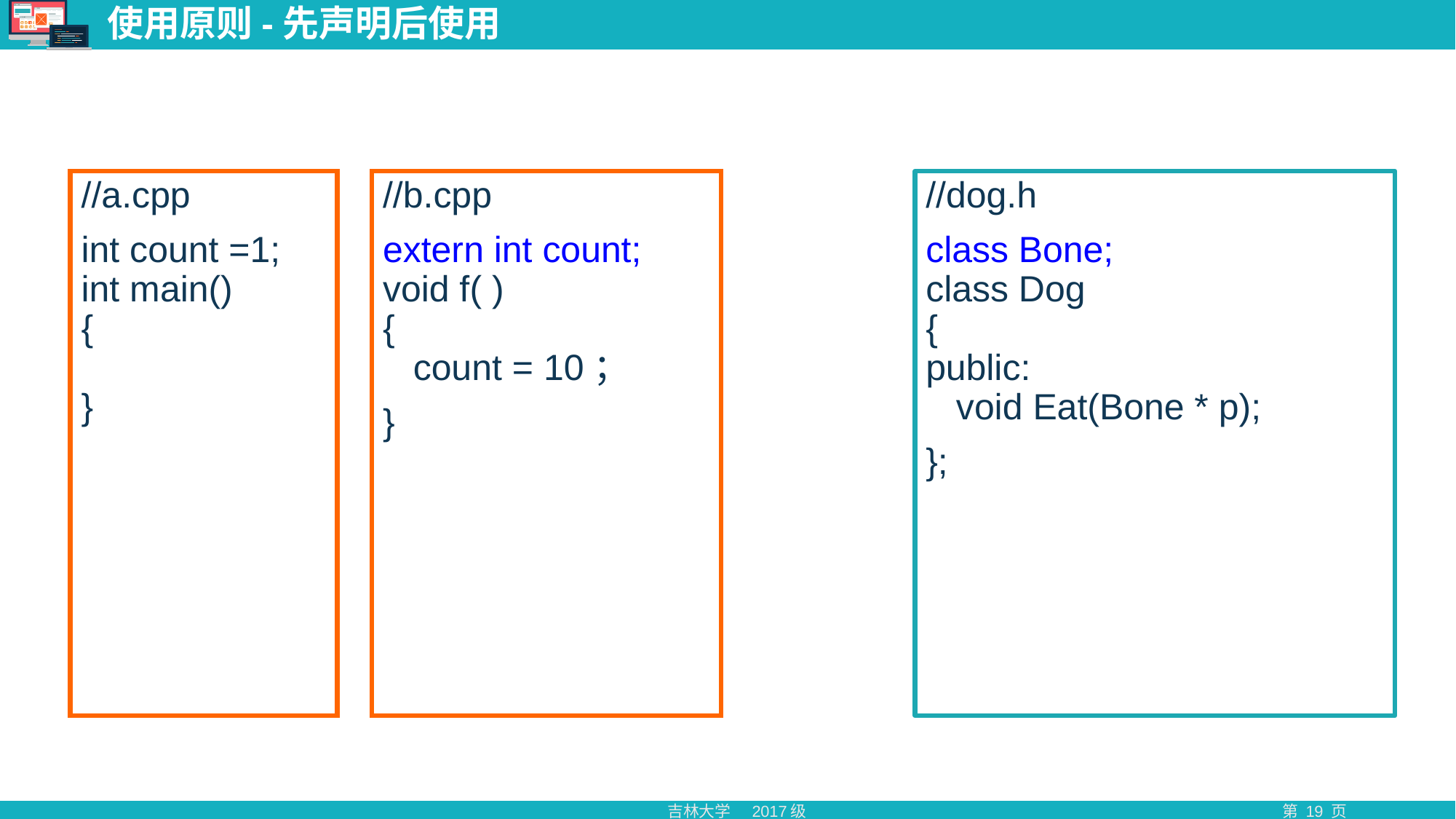

# 使用原则-先声明后使用
//a.cpp
int count =1;
int main()
{
}
//b.cpp
extern int count;
void f( )
{
   count = 10；
}
//dog.h
class Bone;
class Dog
{
public:
   void Eat(Bone * p);
};